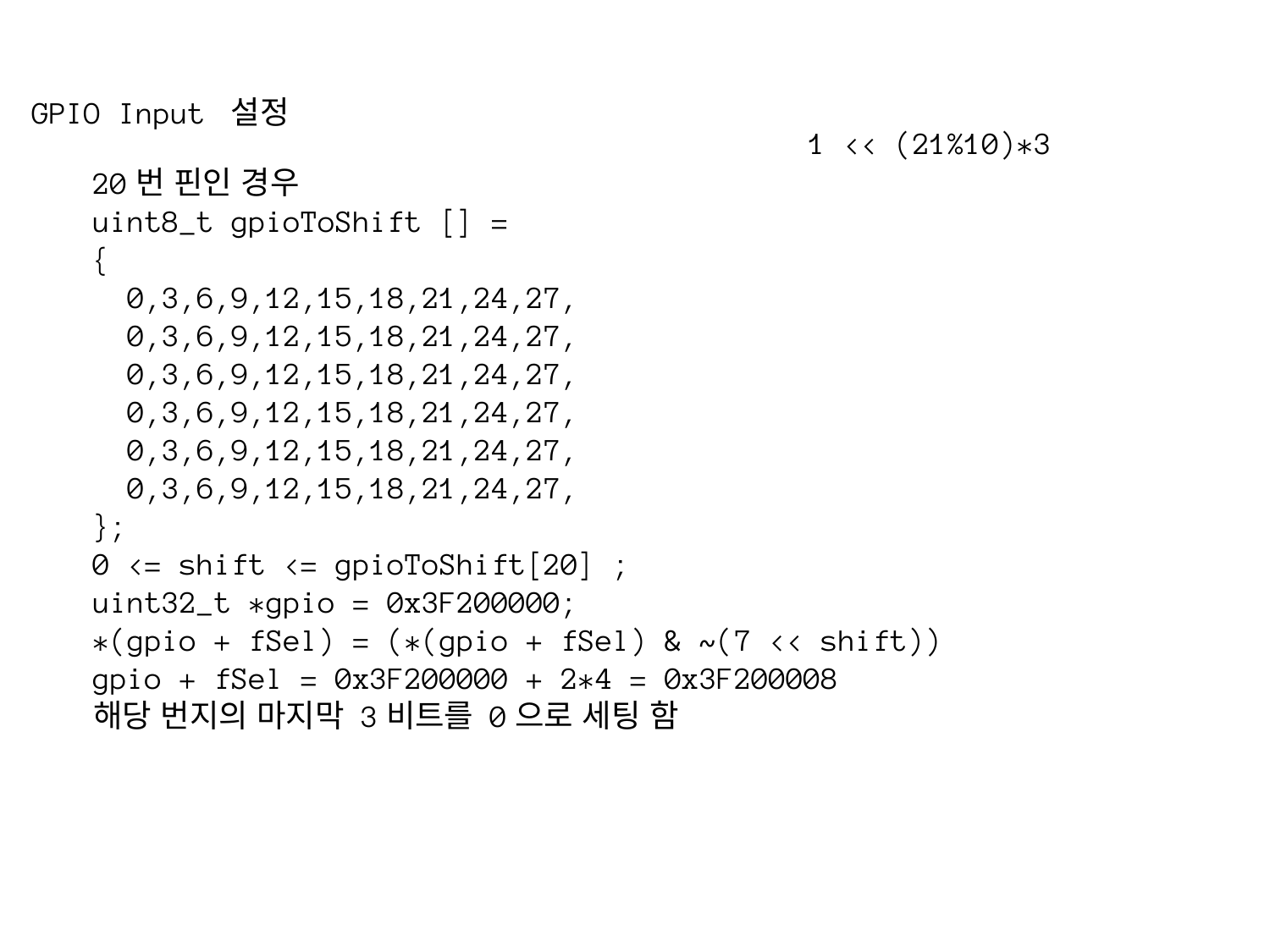

GPIO Input 설정
1 << (21%10)*3
20번 핀인 경우
uint8_t gpioToShift [] =
{
  0,3,6,9,12,15,18,21,24,27,
  0,3,6,9,12,15,18,21,24,27,
  0,3,6,9,12,15,18,21,24,27,
  0,3,6,9,12,15,18,21,24,27,
  0,3,6,9,12,15,18,21,24,27,
  0,3,6,9,12,15,18,21,24,27,
};
0 <= shift <= gpioToShift[20] ;
uint32_t *gpio = 0x3F200000;
*(gpio + fSel) = (*(gpio + fSel) & ~(7 << shift))
gpio + fSel = 0x3F200000 + 2*4 = 0x3F200008
해당 번지의 마지막 3비트를 0으로 세팅 함